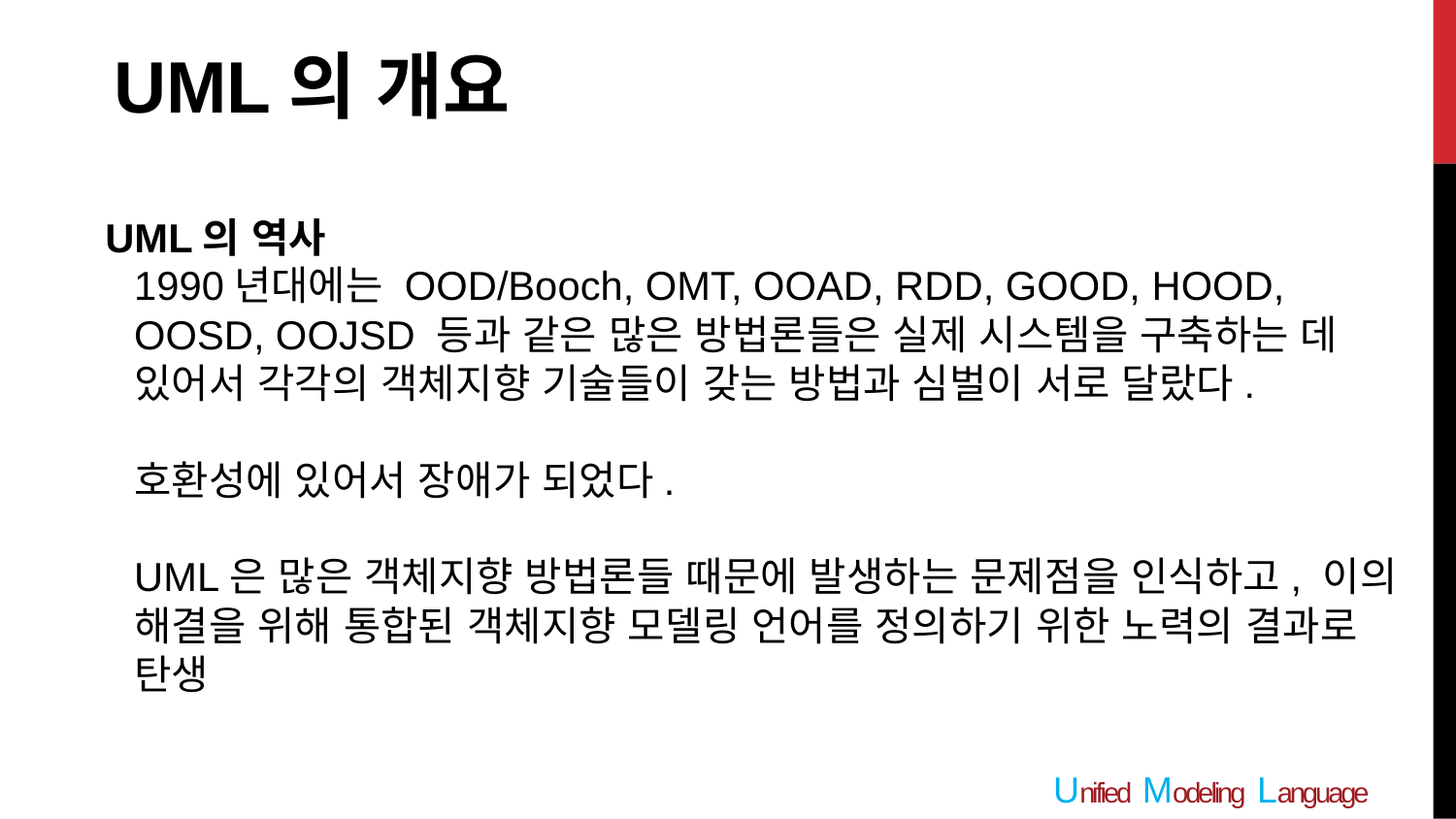

UML의 개요
UML의 역사
1990년대에는 OOD/Booch, OMT, OOAD, RDD, GOOD, HOOD, OOSD, OOJSD 등과 같은 많은 방법론들은 실제 시스템을 구축하는 데 있어서 각각의 객체지향 기술들이 갖는 방법과 심벌이 서로 달랐다.

호환성에 있어서 장애가 되었다.

UML은 많은 객체지향 방법론들 때문에 발생하는 문제점을 인식하고, 이의 해결을 위해 통합된 객체지향 모델링 언어를 정의하기 위한 노력의 결과로 탄생